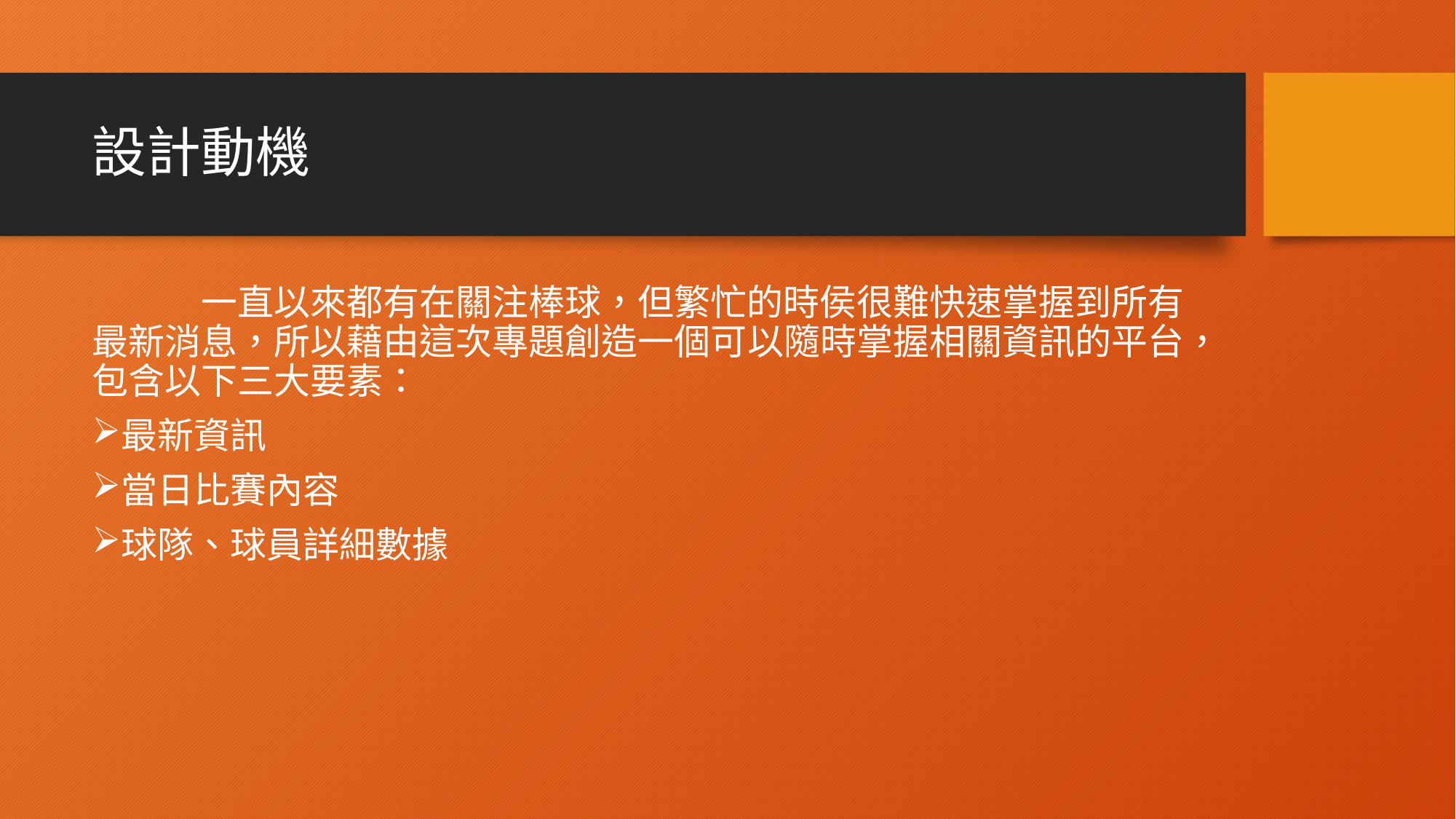

# 設計動機
	一直以來都有在關注棒球，但繁忙的時侯很難快速掌握到所有最新消息，所以藉由這次專題創造一個可以隨時掌握相關資訊的平台，包含以下三大要素：
最新資訊
當日比賽內容
球隊、球員詳細數據